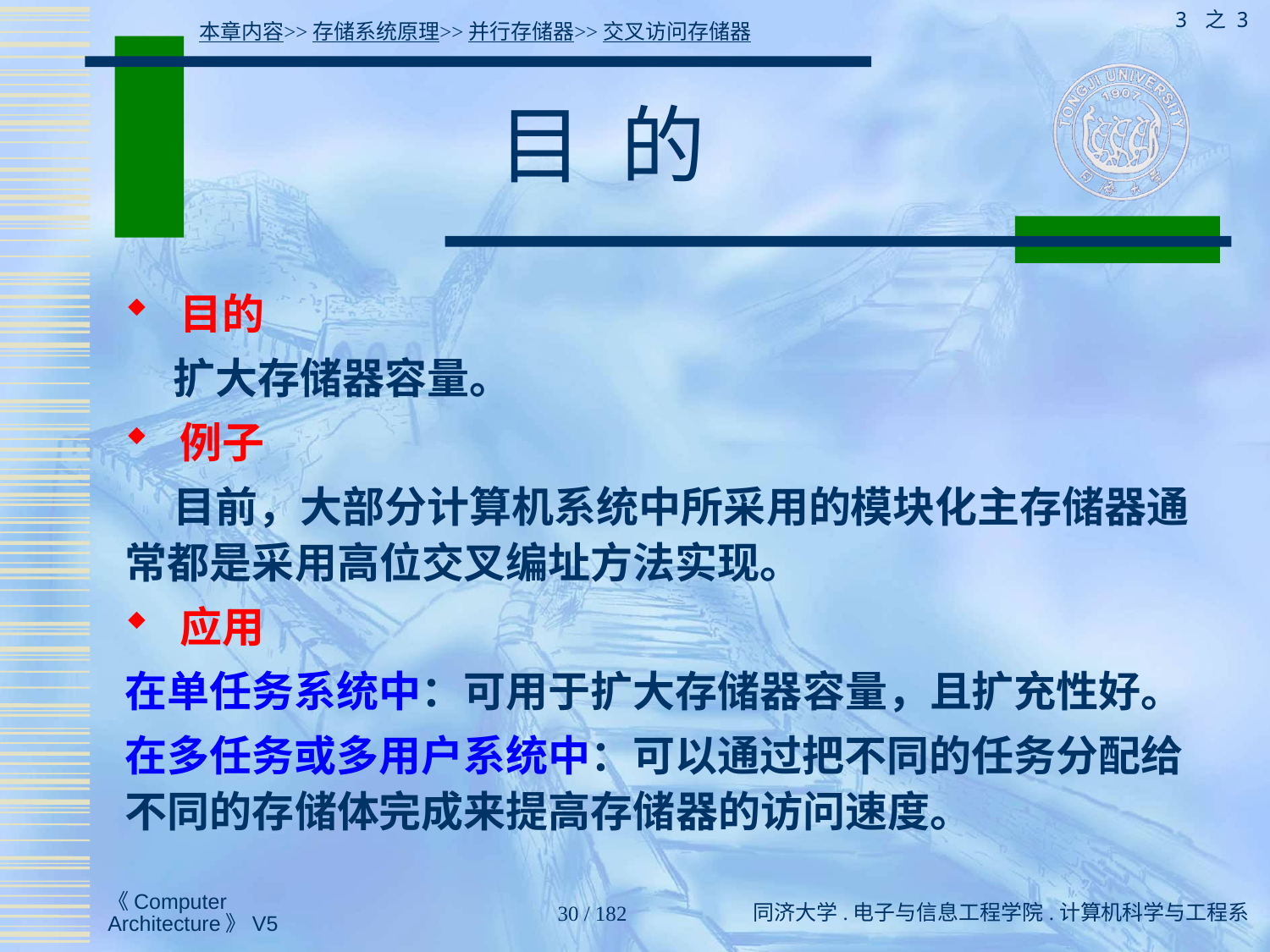

3 之 3
本章内容>>存储系统原理>>并行存储器>>交叉访问存储器
# 目  的
  目的
    扩大存储器容量。
  例子
    目前，大部分计算机系统中所采用的模块化主存储器通常都是采用高位交叉编址方法实现。
  应用
在单任务系统中：可用于扩大存储器容量，且扩充性好。
在多任务或多用户系统中：可以通过把不同的任务分配给不同的存储体完成来提高存储器的访问速度。